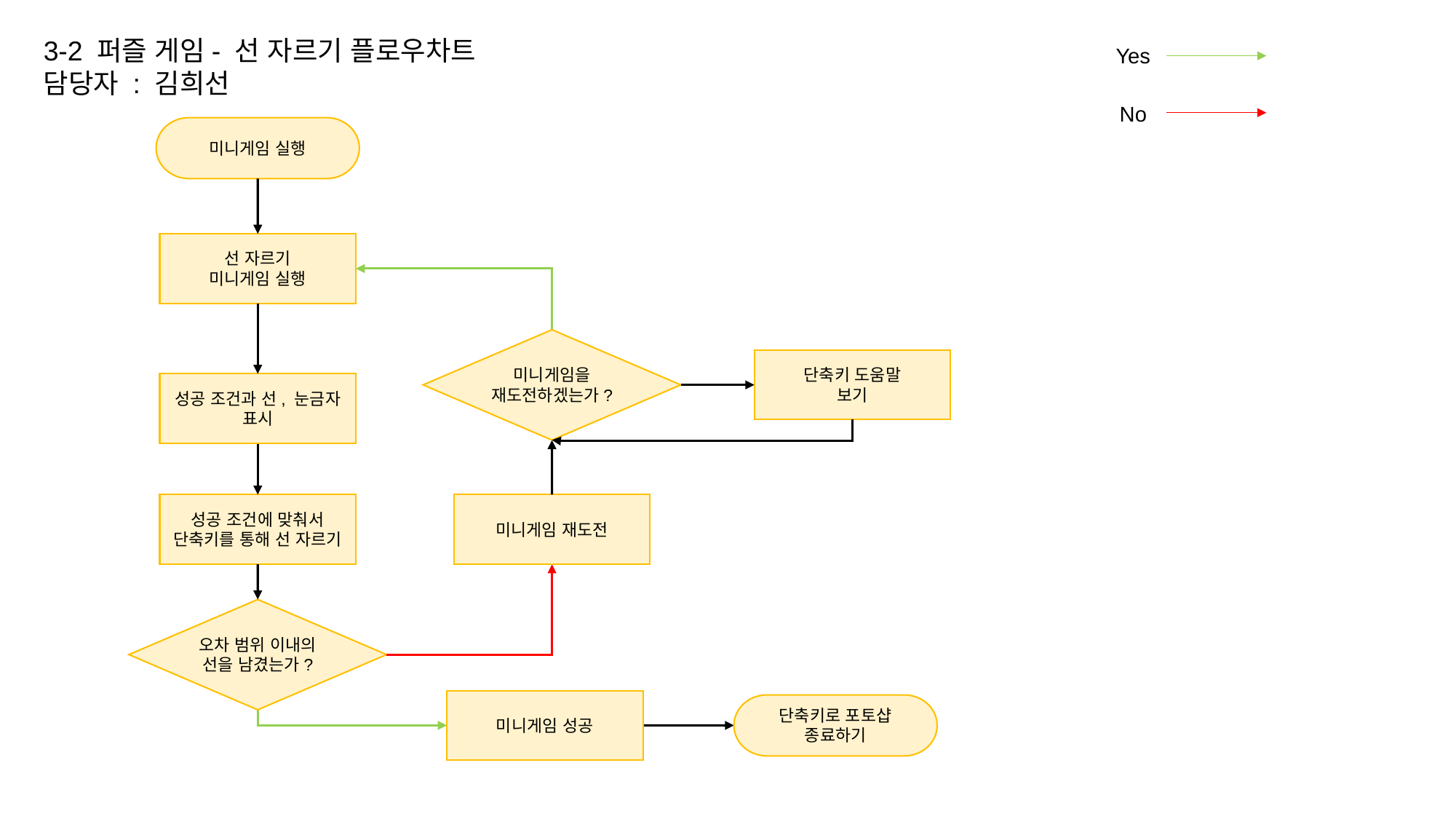

3-2 퍼즐 게임- 선 자르기 플로우차트
담당자 : 김희선
Yes
No

미니게임 실행

선 자르기
미니게임 실행

단축키 도움말
보기
미니게임을
재도전하겠는가?

성공 조건과 선, 눈금자 표시

성공 조건에 맞춰서
단축키를 통해 선 자르기
미니게임 재도전

오차 범위 이내의
선을 남겼는가?

단축키로 포토샵 종료하기
미니게임 성공